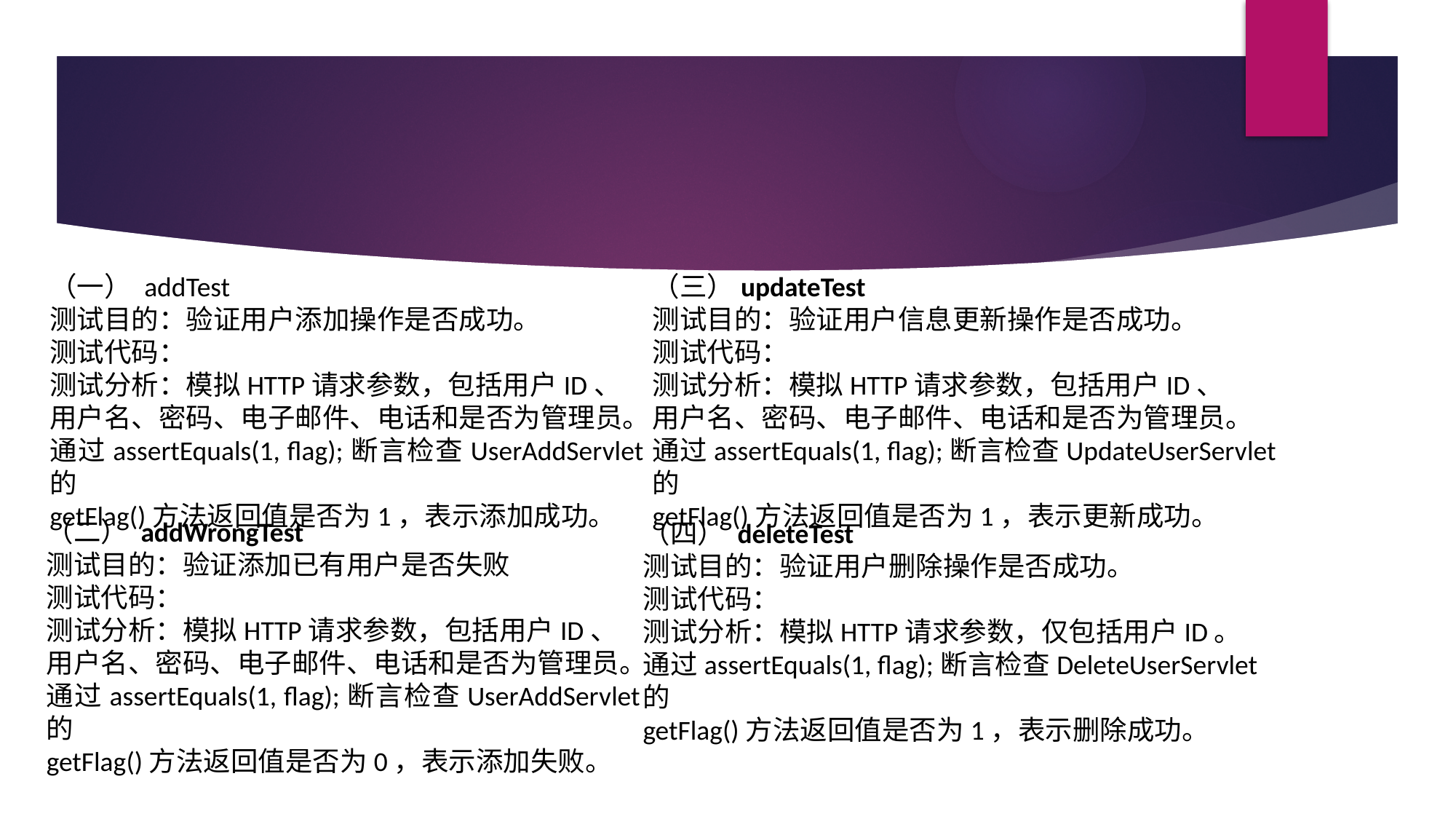

#

（一） addTest
测试目的：验证用户添加操作是否成功。
测试代码：
测试分析：模拟HTTP请求参数，包括用户ID、
用户名、密码、电子邮件、电话和是否为管理员。
通过assertEquals(1, flag);断言检查UserAddServlet的
getFlag()方法返回值是否为1，表示添加成功。

（三）updateTest
测试目的：验证用户信息更新操作是否成功。
测试代码：
测试分析：模拟HTTP请求参数，包括用户ID、
用户名、密码、电子邮件、电话和是否为管理员。
通过assertEquals(1, flag);断言检查UpdateUserServlet的
getFlag()方法返回值是否为1，表示更新成功。

（二） addWrongTest
测试目的：验证添加已有用户是否失败
测试代码：
测试分析：模拟HTTP请求参数，包括用户ID、
用户名、密码、电子邮件、电话和是否为管理员。
通过assertEquals(1, flag);断言检查UserAddServlet的
getFlag()方法返回值是否为0，表示添加失败。

（四） deleteTest
测试目的：验证用户删除操作是否成功。
测试代码：
测试分析：模拟HTTP请求参数，仅包括用户ID。
通过assertEquals(1, flag);断言检查DeleteUserServlet的
getFlag()方法返回值是否为1，表示删除成功。